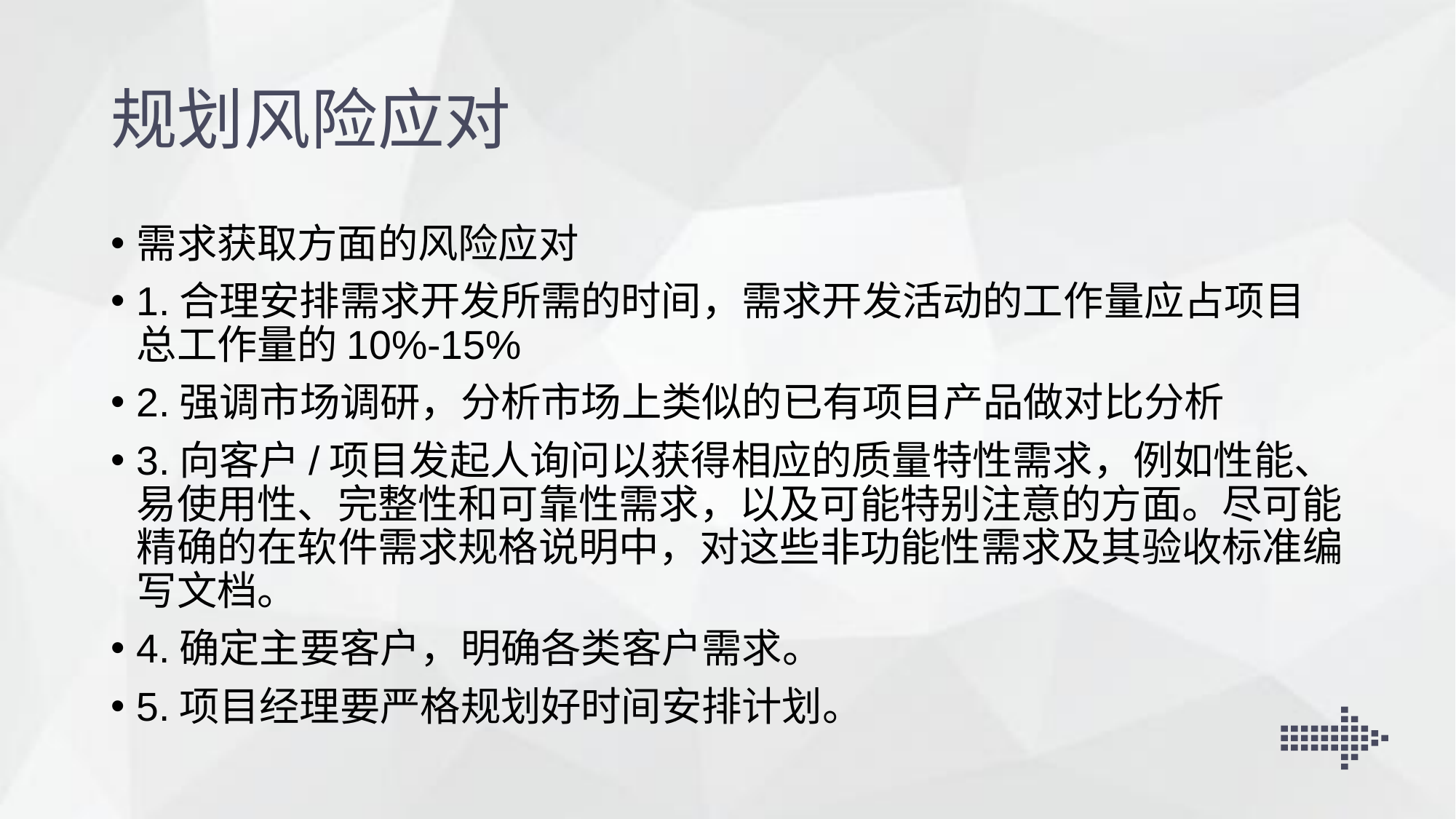

规划风险应对
需求获取方面的风险应对
1.合理安排需求开发所需的时间，需求开发活动的工作量应占项目总工作量的10%-15%
2.强调市场调研，分析市场上类似的已有项目产品做对比分析
3.向客户/项目发起人询问以获得相应的质量特性需求，例如性能、易使用性、完整性和可靠性需求，以及可能特别注意的方面。尽可能精确的在软件需求规格说明中，对这些非功能性需求及其验收标准编写文档。
4.确定主要客户，明确各类客户需求。
5.项目经理要严格规划好时间安排计划。